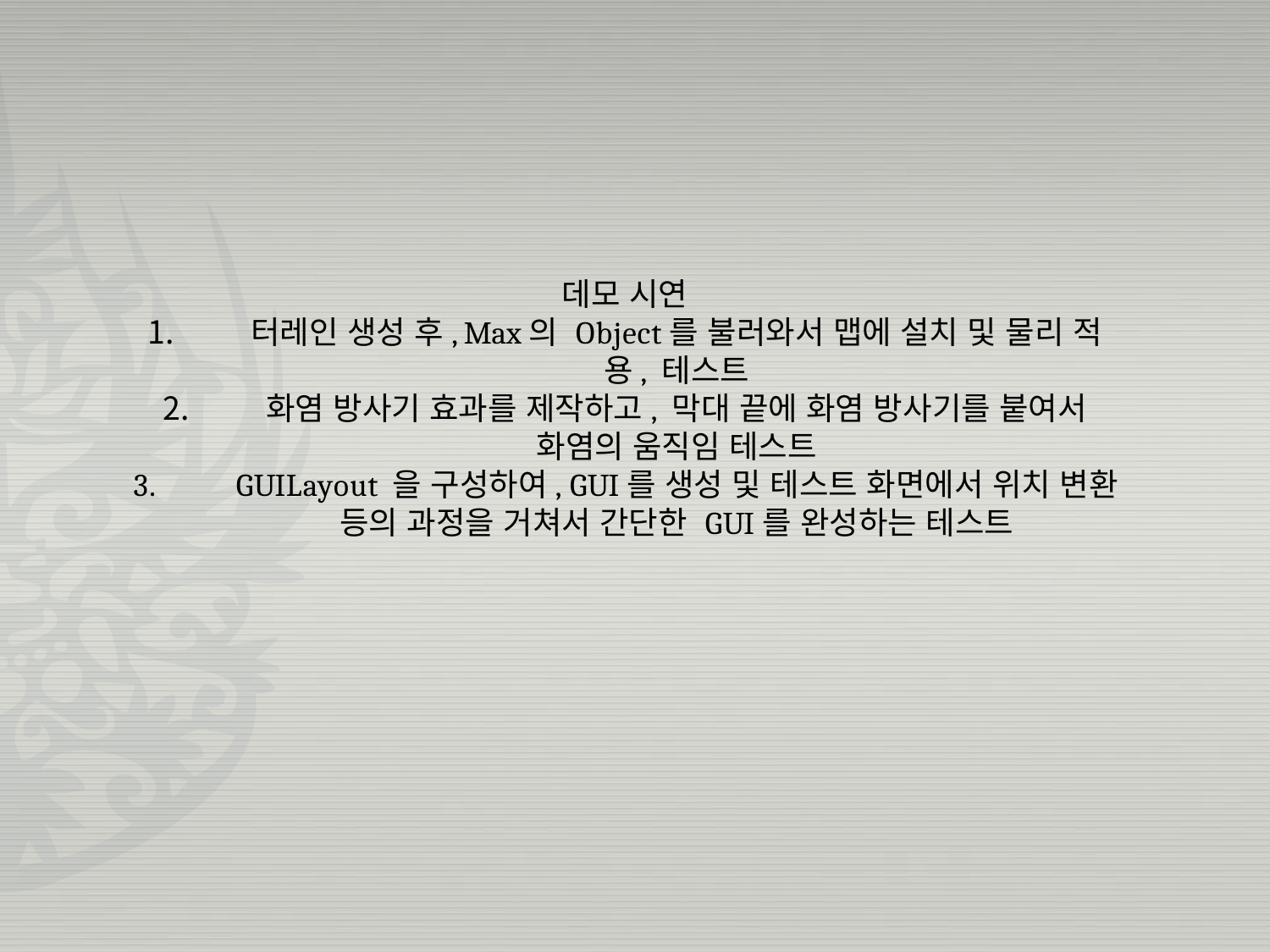

데모 시연
터레인 생성 후, Max의 Object를 불러와서 맵에 설치 및 물리 적용, 테스트
화염 방사기 효과를 제작하고, 막대 끝에 화염 방사기를 붙여서 화염의 움직임 테스트
GUILayout 을 구성하여, GUI를 생성 및 테스트 화면에서 위치 변환 등의 과정을 거쳐서 간단한 GUI를 완성하는 테스트